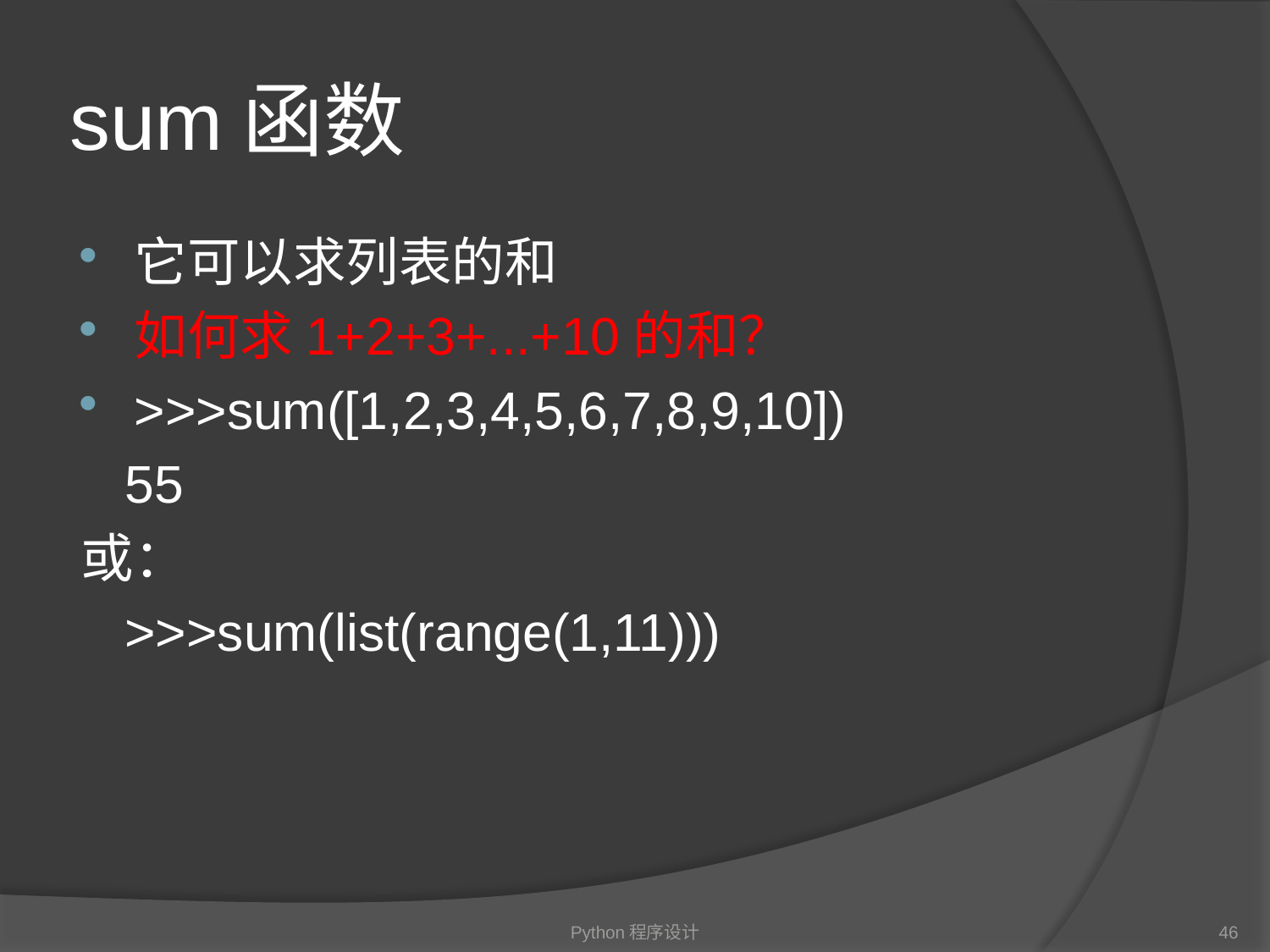

# sum函数
它可以求列表的和
如何求1+2+3+...+10的和？
>>>sum([1,2,3,4,5,6,7,8,9,10])
   55
或：
   >>>sum(list(range(1,11)))

Python程序设计
46